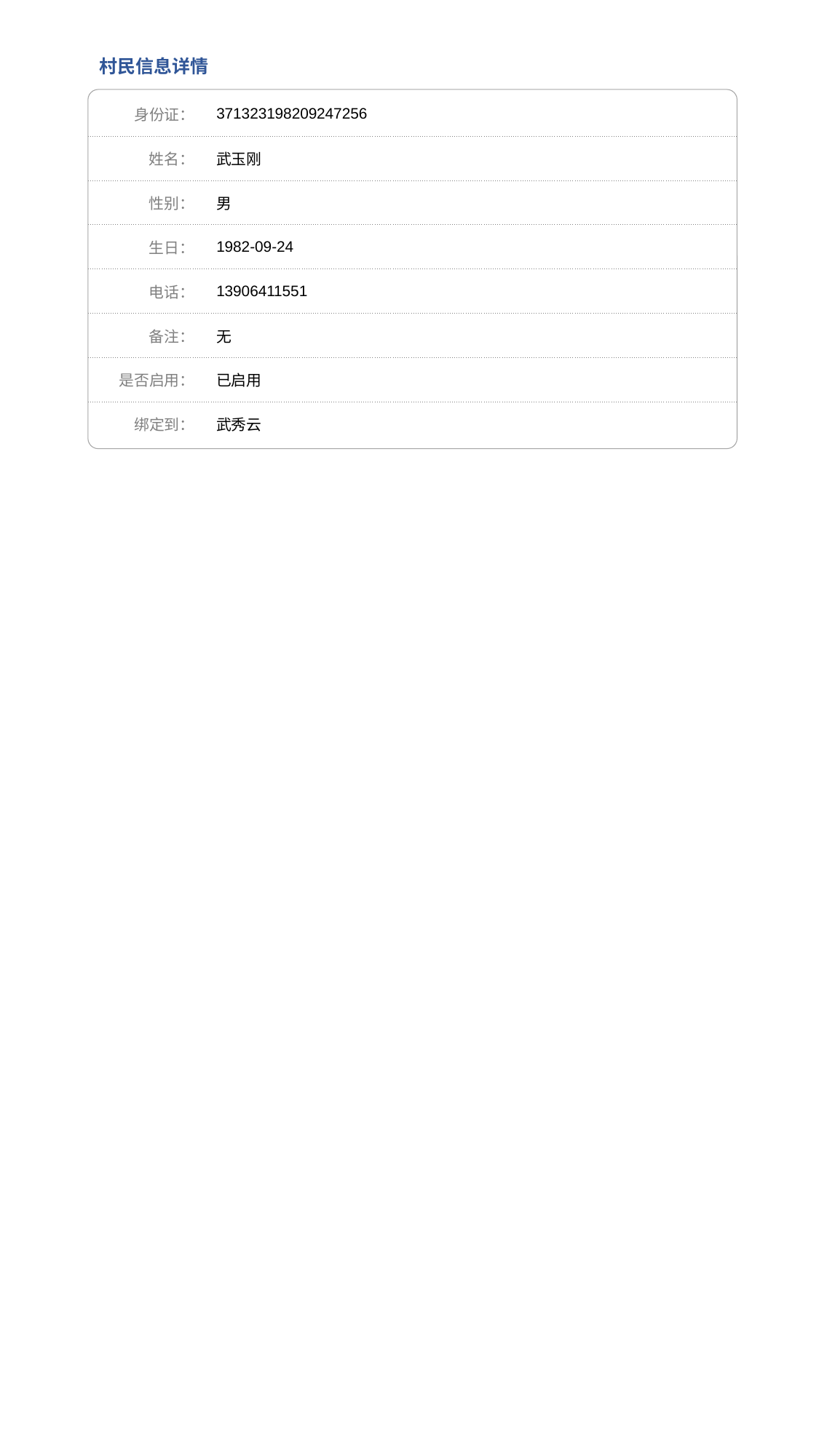

村民信息详情

| 身份证： | 371323198209247256 |
| --- | --- |
| 姓名： | 武玉刚 |
| 性别： | 男 |
| 生日： | 1982-09-24 |
| 电话： | 13906411551 |
| 备注： | 无 |
| 是否启用： | 已启用 |
| 绑定到： | 武秀云 |